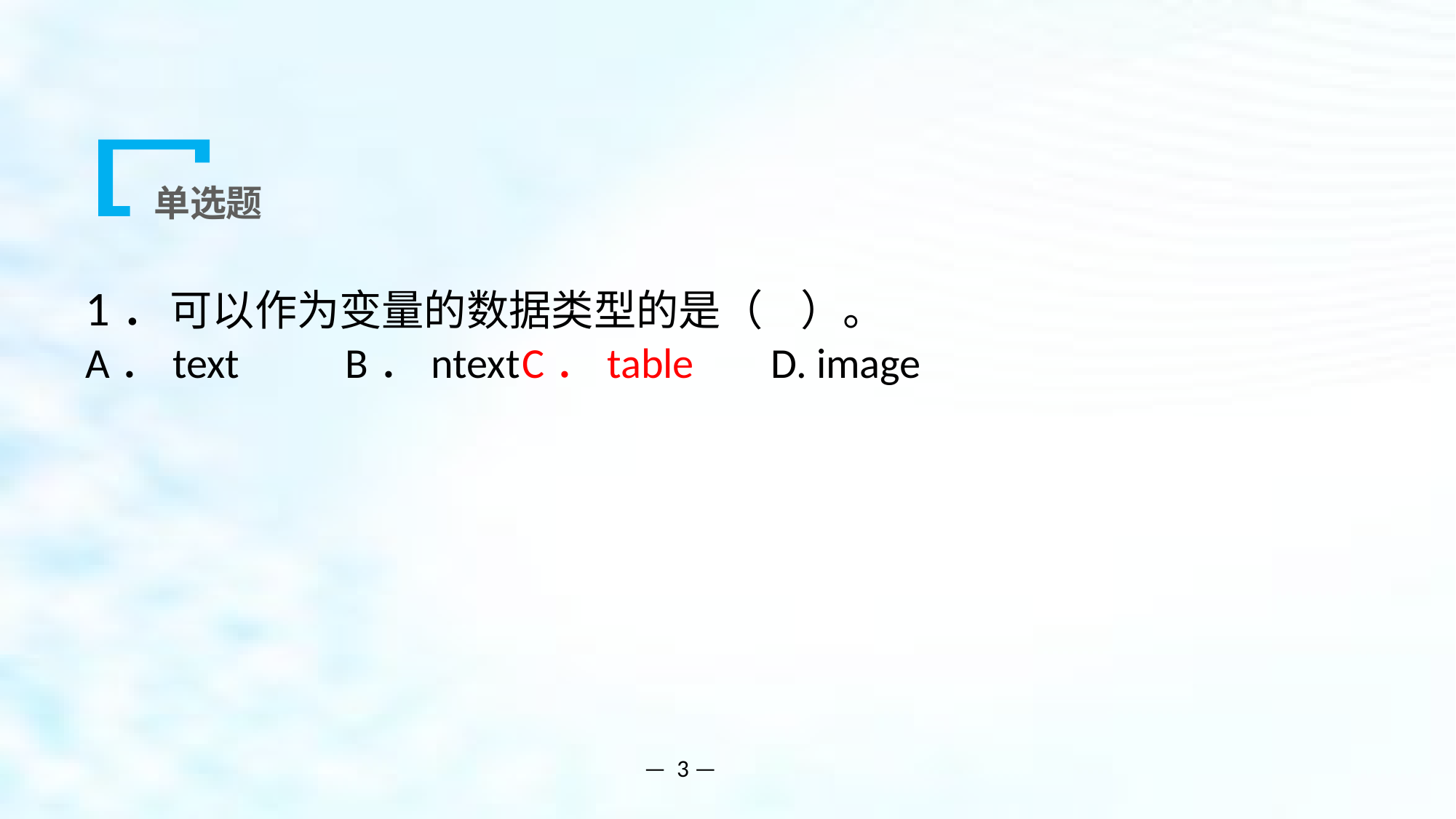

单选题
1．可以作为变量的数据类型的是（    ）。
A．text           B．ntext	C．table        D. image